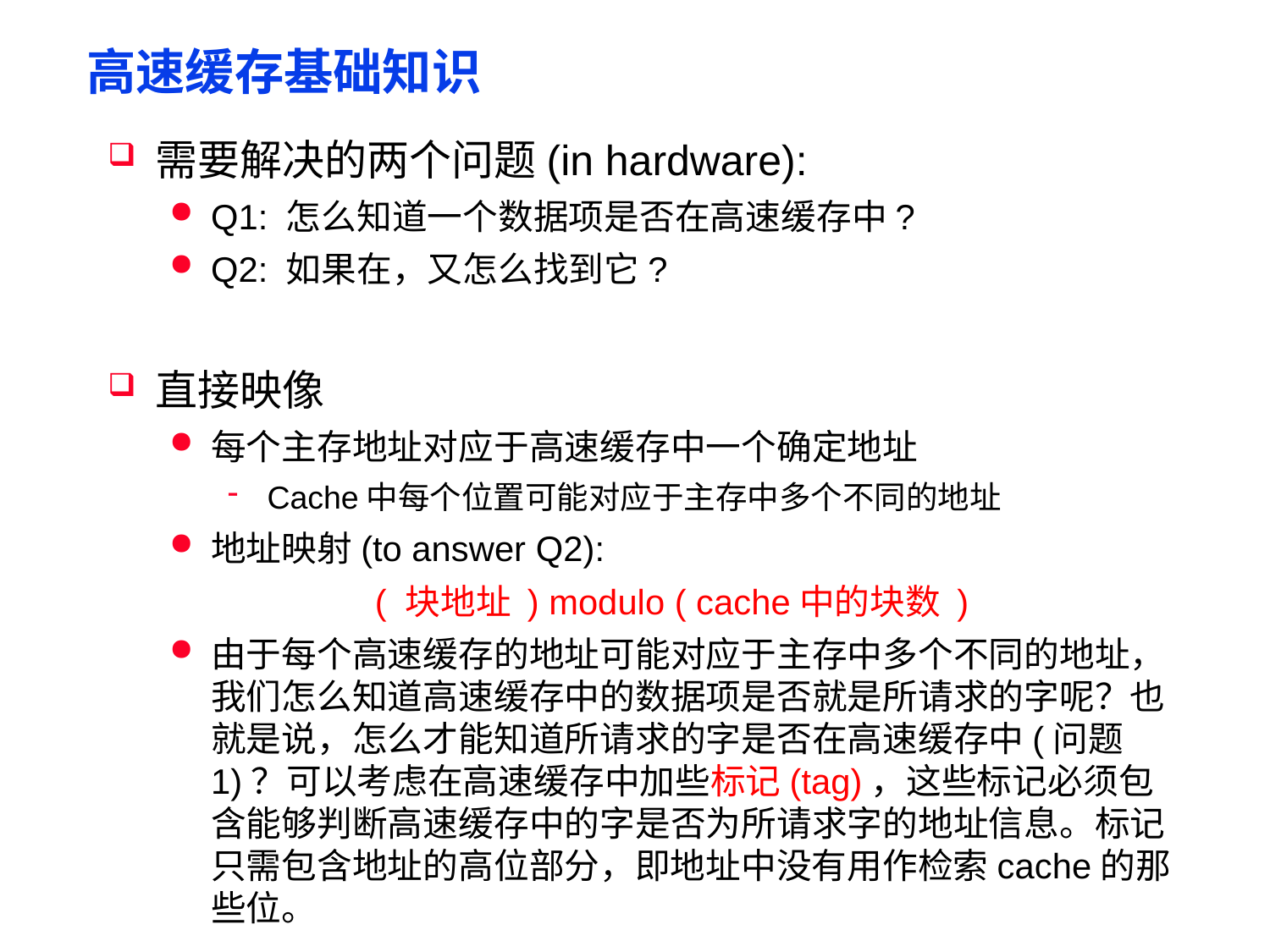

# 高速缓存基础知识

需要解决的两个问题(in hardware):
Q1: 怎么知道一个数据项是否在高速缓存中?
Q2: 如果在，又怎么找到它?

直接映像
每个主存地址对应于高速缓存中一个确定地址
Cache中每个位置可能对应于主存中多个不同的地址
地址映射(to answer Q2):
( 块地址 ) modulo ( cache中的块数 )
由于每个高速缓存的地址可能对应于主存中多个不同的地址，我们怎么知道高速缓存中的数据项是否就是所请求的字呢？也就是说，怎么才能知道所请求的字是否在高速缓存中(问题1)？可以考虑在高速缓存中加些标记(tag)，这些标记必须包含能够判断高速缓存中的字是否为所请求字的地址信息。标记只需包含地址的高位部分，即地址中没有用作检索cache的那些位。